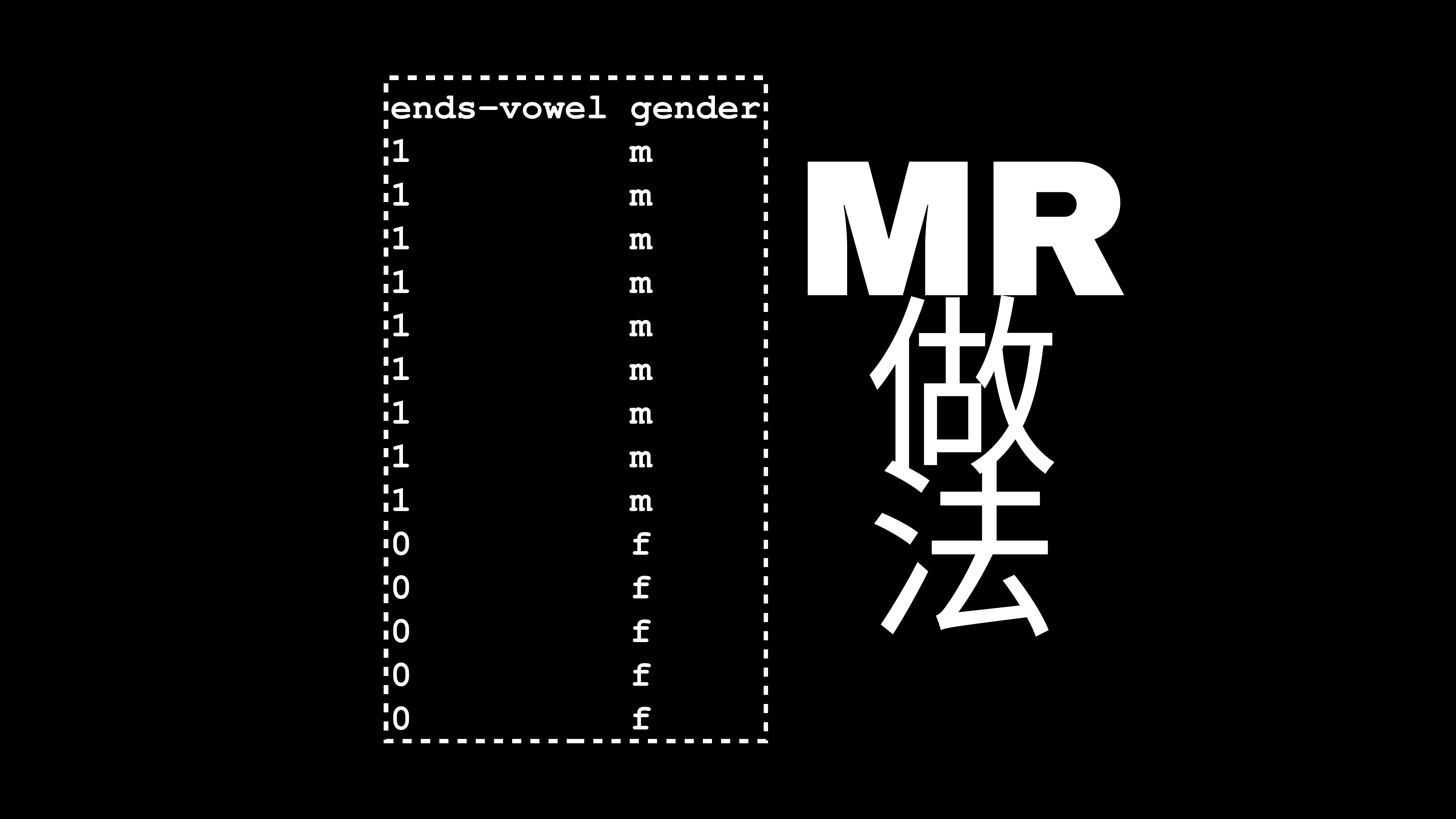

ends-vowel gender
1          m
1          m
1          m
1          m
1          m
1          m
1          m
1          m
1          m
0          f
0          f
0          f
0          f
0          f
MR
做
法